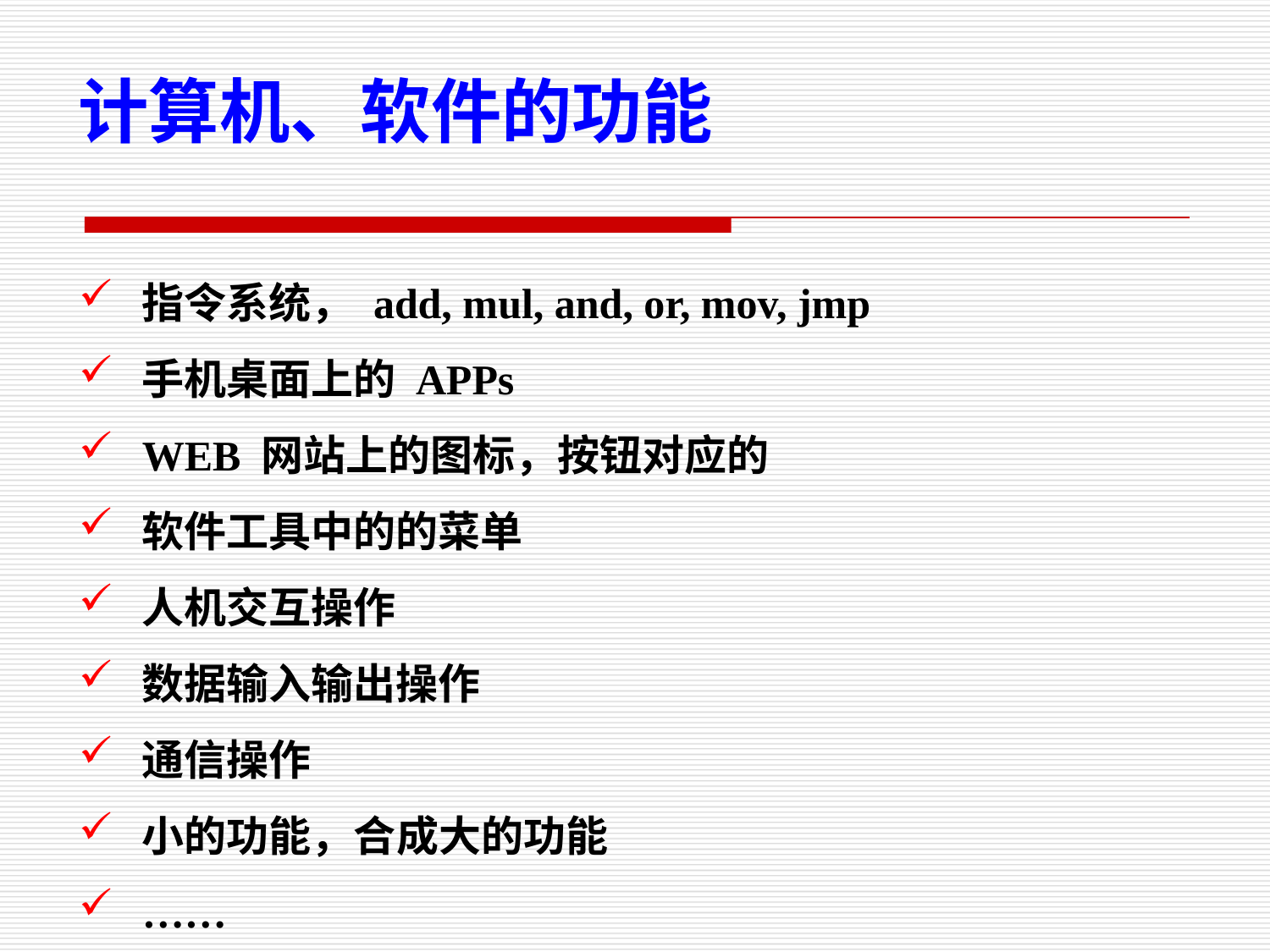

计算机、软件的功能
指令系统， add, mul, and, or, mov, jmp
手机桌面上的 APPs
WEB 网站上的图标，按钮对应的
软件工具中的的菜单
人机交互操作
数据输入输出操作
通信操作
小的功能，合成大的功能
……